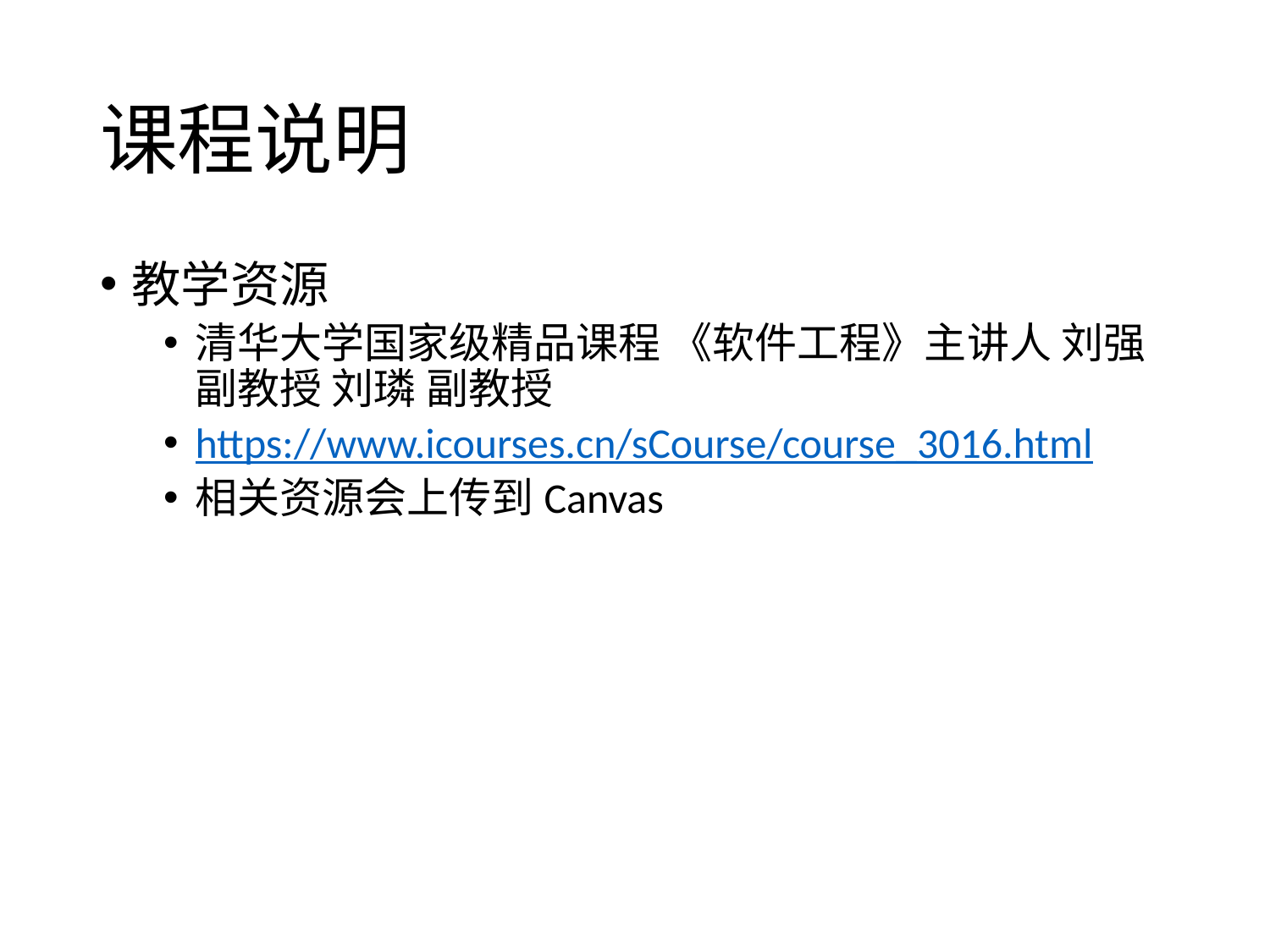

# 课程说明
教学资源
清华大学国家级精品课程 《软件工程》主讲人 刘强 副教授 刘璘 副教授
https://www.icourses.cn/sCourse/course_3016.html
相关资源会上传到Canvas